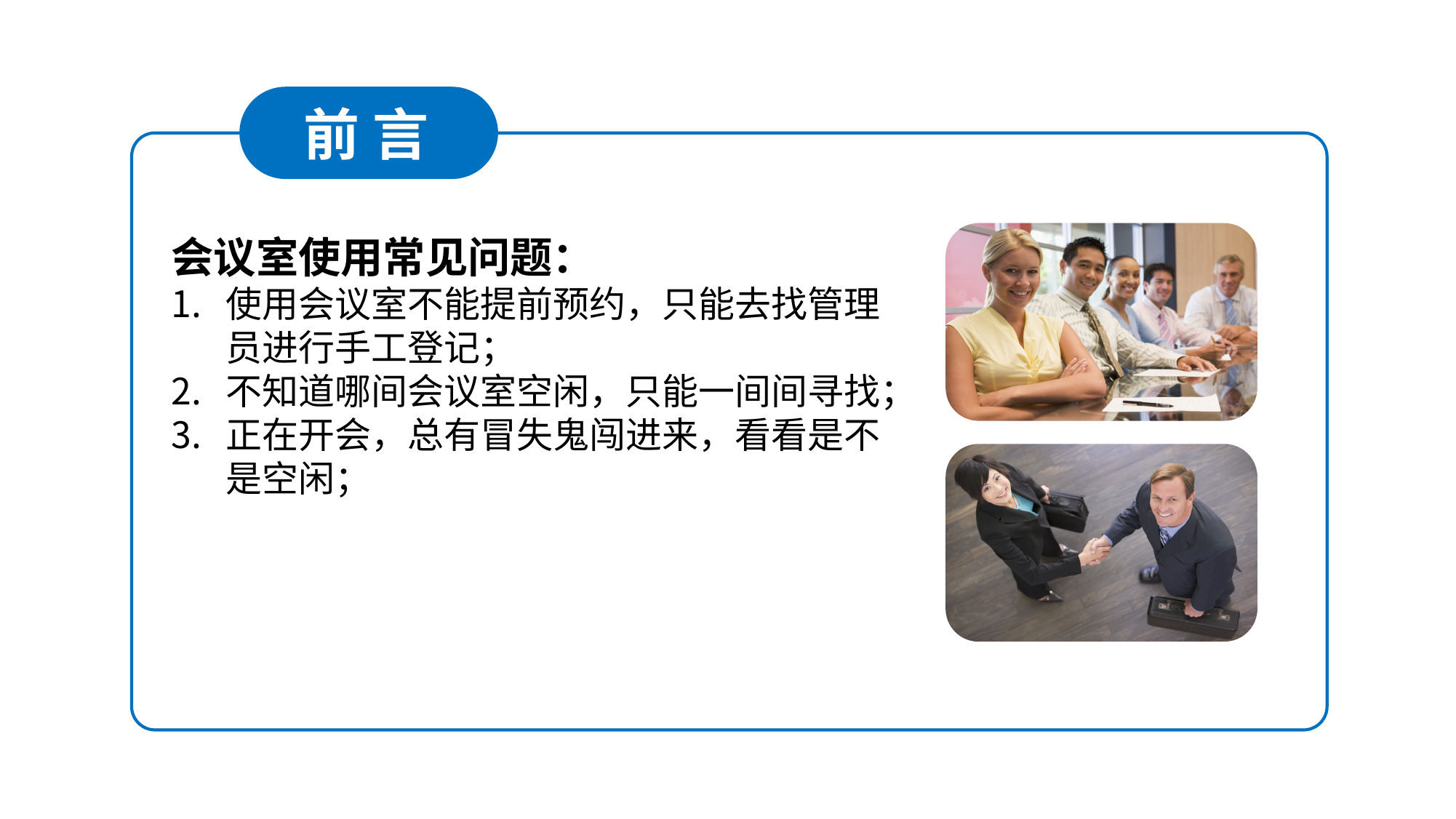

前 言

会议室使用常见问题：
使用会议室不能提前预约，只能去找管理员进行手工登记；
不知道哪间会议室空闲，只能一间间寻找；
正在开会，总有冒失鬼闯进来，看看是不是空闲；